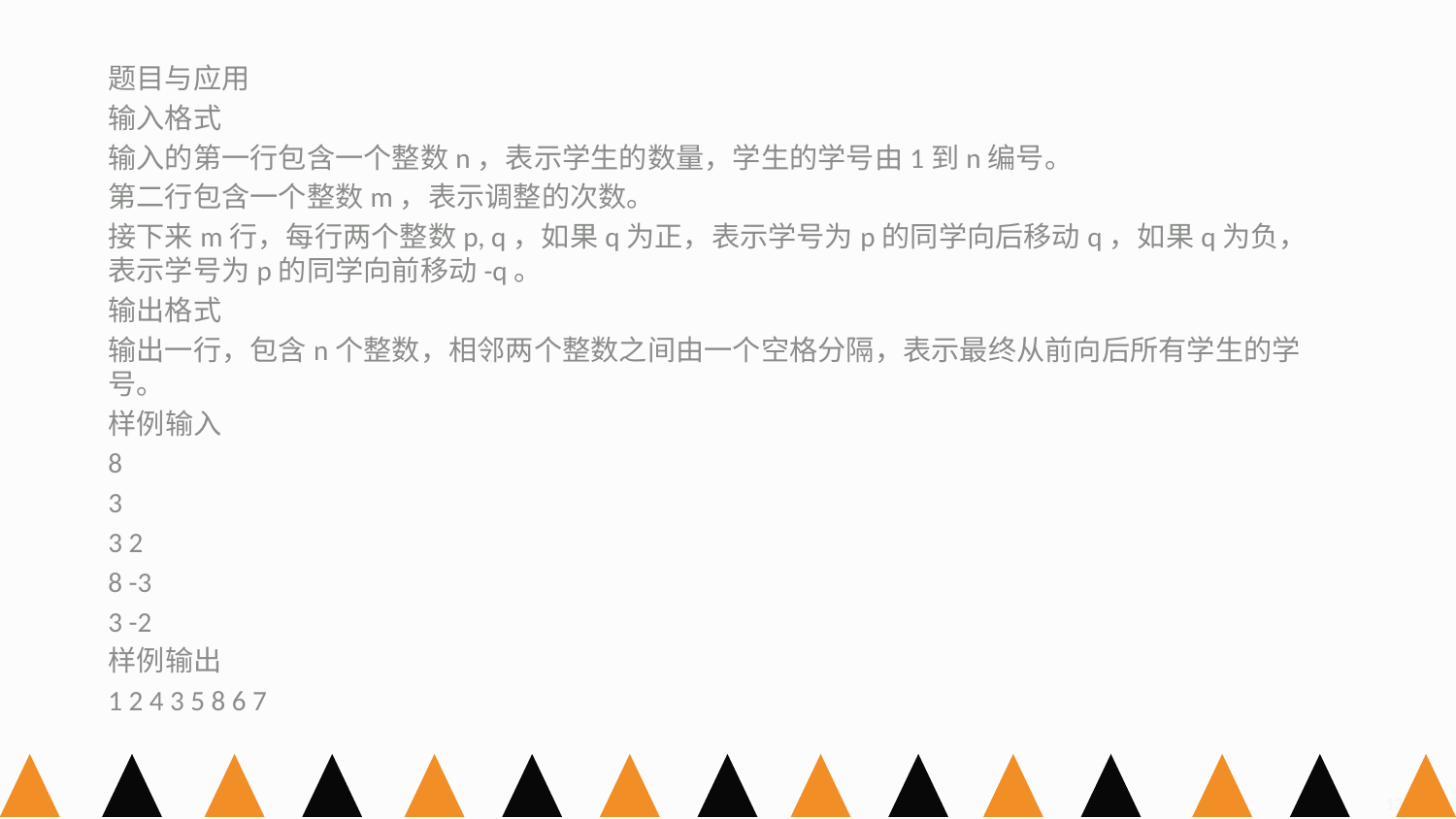

题目与应用
输入格式
输入的第一行包含一个整数n，表示学生的数量，学生的学号由1到n编号。
第二行包含一个整数m，表示调整的次数。
接下来m行，每行两个整数p, q，如果q为正，表示学号为p的同学向后移动q，如果q为负，表示学号为p的同学向前移动-q。
输出格式
输出一行，包含n个整数，相邻两个整数之间由一个空格分隔，表示最终从前向后所有学生的学号。
样例输入
8
3
3 2
8 -3
3 -2
样例输出
1 2 4 3 5 8 6 7